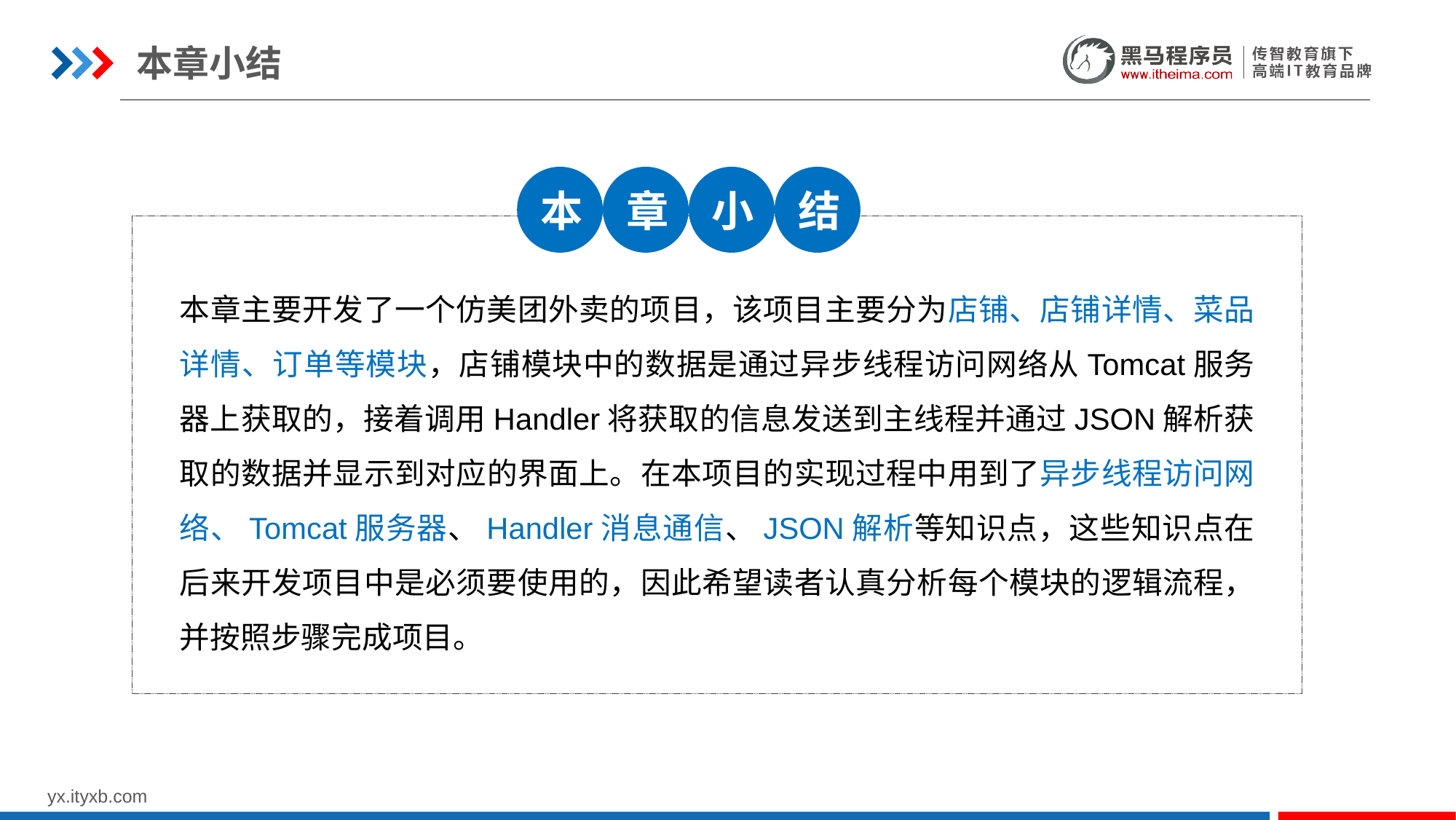

本章小结
本
章
小
结

本章主要开发了一个仿美团外卖的项目，该项目主要分为店铺、店铺详情、菜品详情、订单等模块，店铺模块中的数据是通过异步线程访问网络从Tomcat服务器上获取的，接着调用Handler将获取的信息发送到主线程并通过JSON解析获取的数据并显示到对应的界面上。在本项目的实现过程中用到了异步线程访问网络、Tomcat服务器、Handler消息通信、JSON解析等知识点，这些知识点在后来开发项目中是必须要使用的，因此希望读者认真分析每个模块的逻辑流程，并按照步骤完成项目。